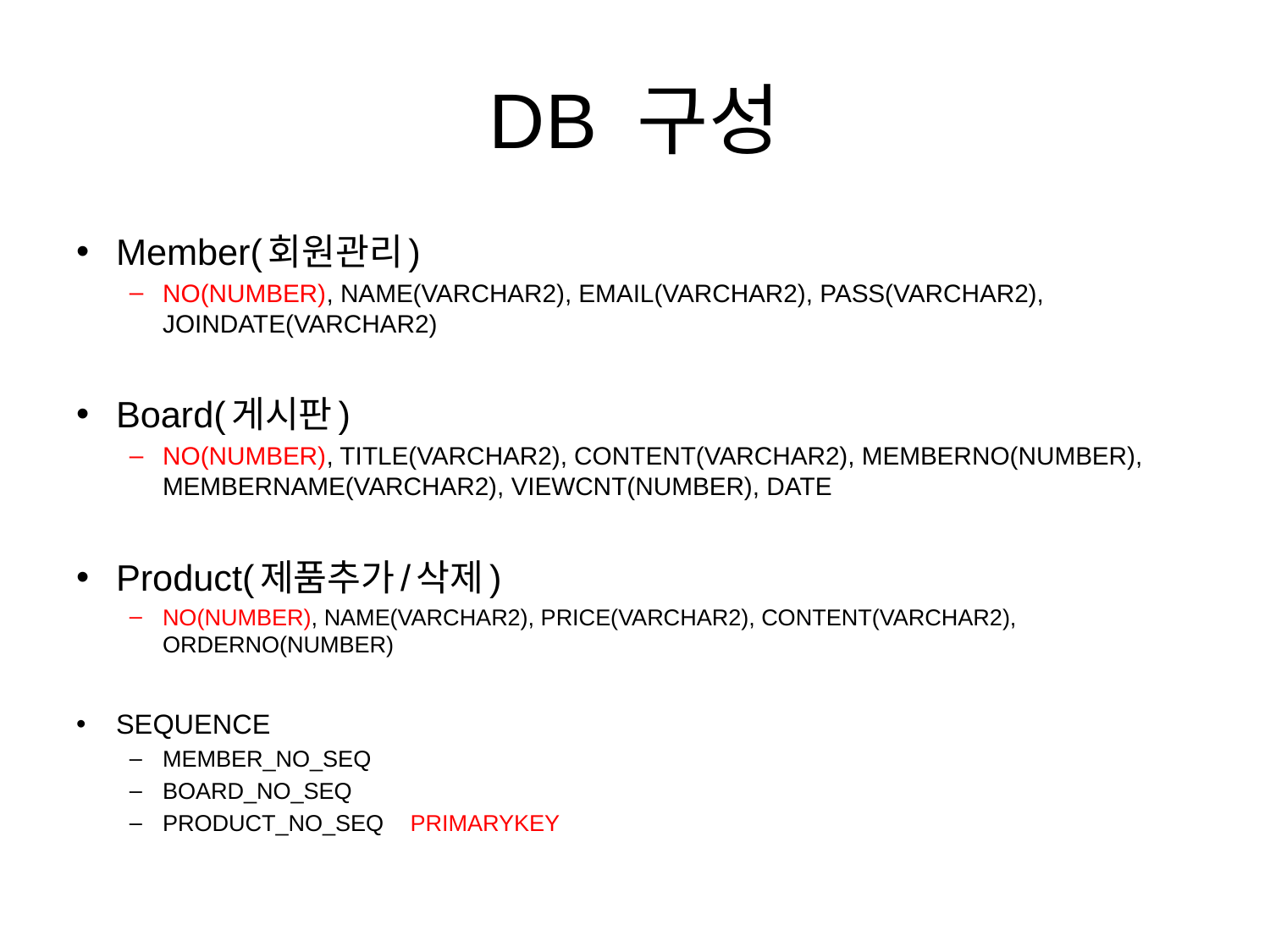

# DB 구성
Member(회원관리)
NO(NUMBER), NAME(VARCHAR2), EMAIL(VARCHAR2), PASS(VARCHAR2), JOINDATE(VARCHAR2)

Board(게시판)
NO(NUMBER), TITLE(VARCHAR2), CONTENT(VARCHAR2), MEMBERNO(NUMBER), MEMBERNAME(VARCHAR2), VIEWCNT(NUMBER), DATE

Product(제품추가/삭제)
NO(NUMBER), NAME(VARCHAR2), PRICE(VARCHAR2), CONTENT(VARCHAR2), ORDERNO(NUMBER)

SEQUENCE
MEMBER_NO_SEQ
BOARD_NO_SEQ
PRODUCT_NO_SEQ					PRIMARYKEY